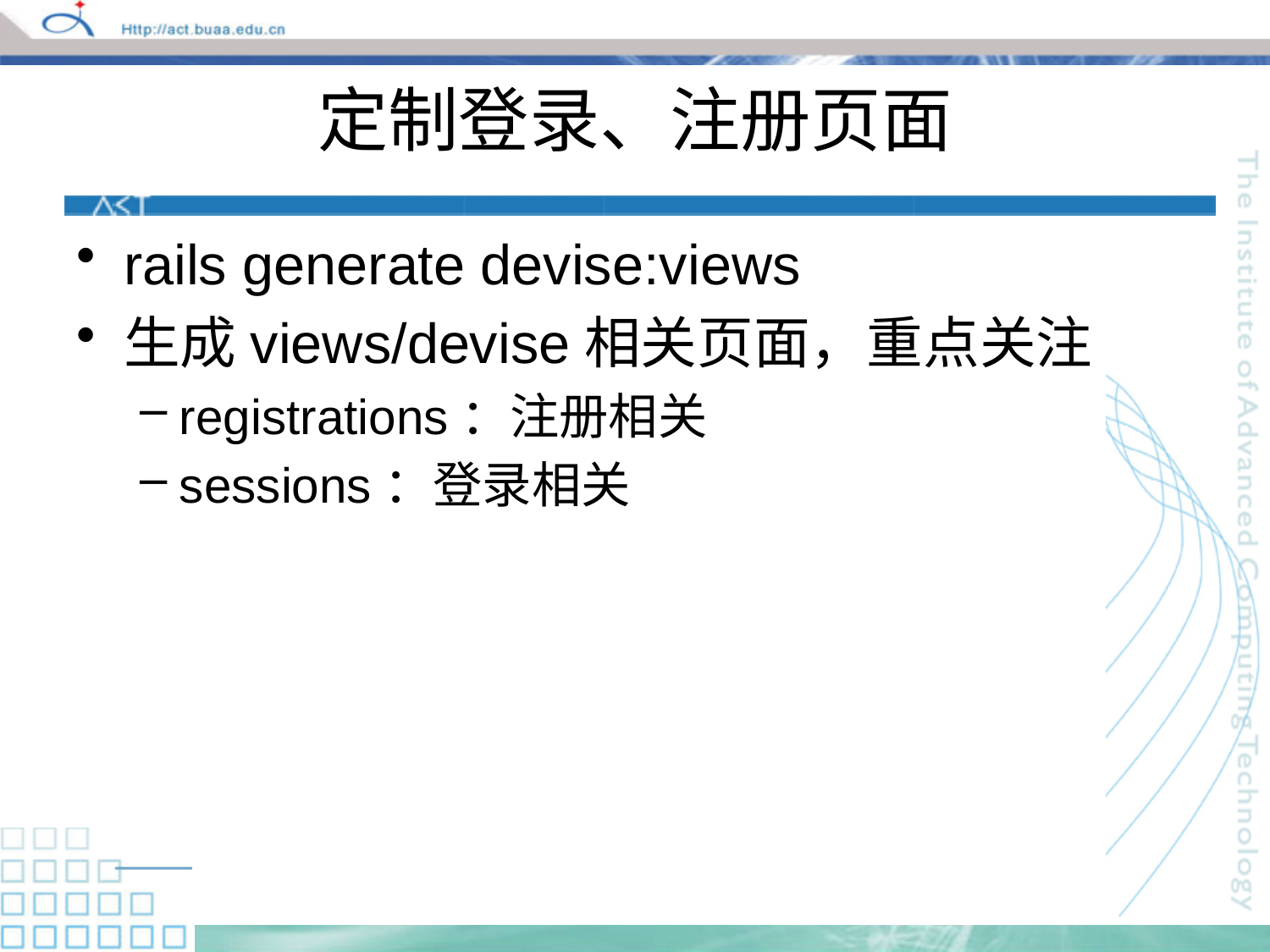

# 定制登录、注册页面
rails generate devise:views
生成views/devise相关页面，重点关注
registrations：注册相关
sessions：登录相关